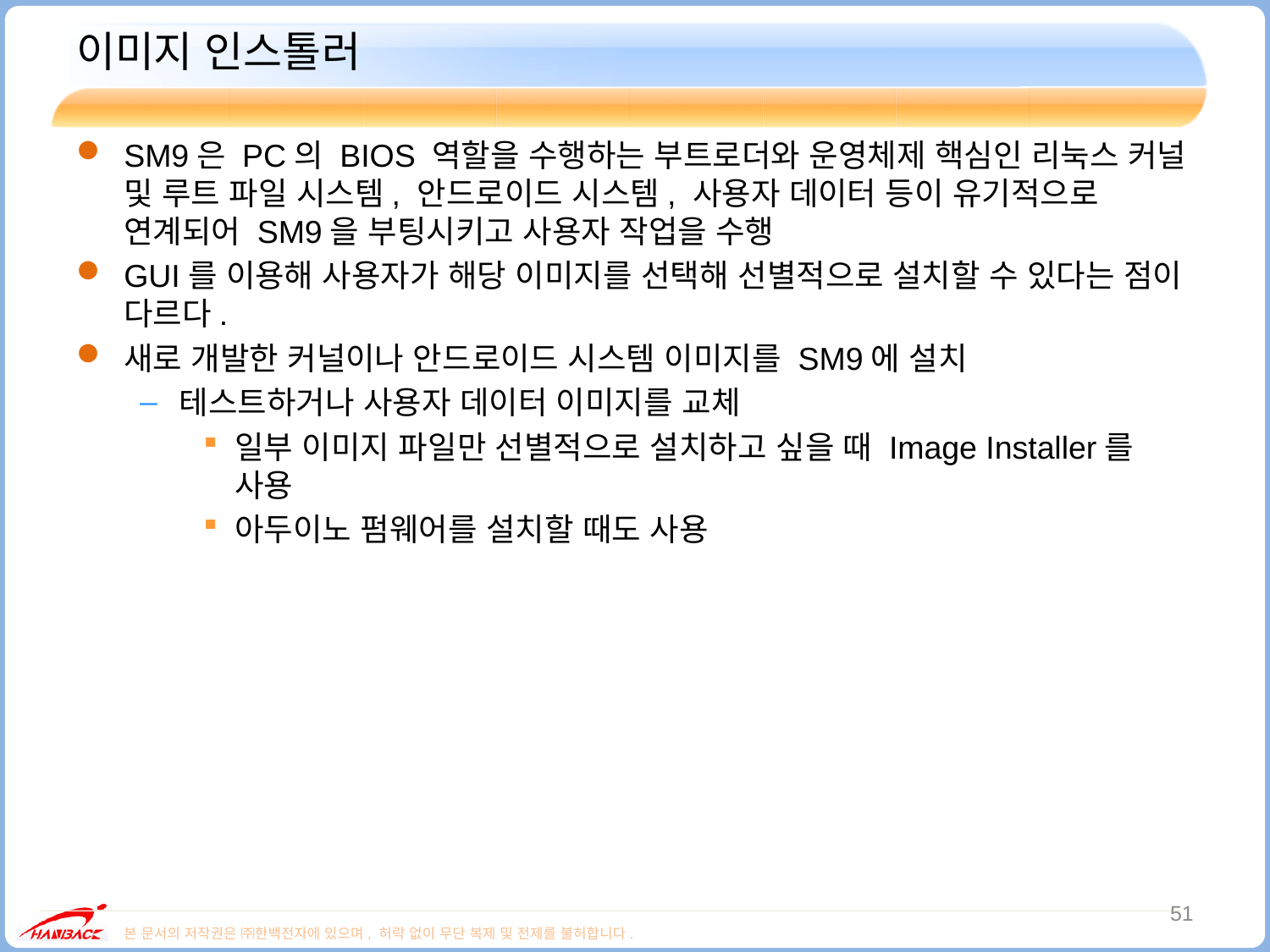

# 이미지 인스톨러
SM9은 PC의 BIOS 역할을 수행하는 부트로더와 운영체제 핵심인 리눅스 커널 및 루트 파일 시스템, 안드로이드 시스템, 사용자 데이터 등이 유기적으로 연계되어 SM9을 부팅시키고 사용자 작업을 수행
GUI를 이용해 사용자가 해당 이미지를 선택해 선별적으로 설치할 수 있다는 점이 다르다.
새로 개발한 커널이나 안드로이드 시스템 이미지를 SM9에 설치
테스트하거나 사용자 데이터 이미지를 교체
일부 이미지 파일만 선별적으로 설치하고 싶을 때 Image Installer를 사용
아두이노 펌웨어를 설치할 때도 사용

51